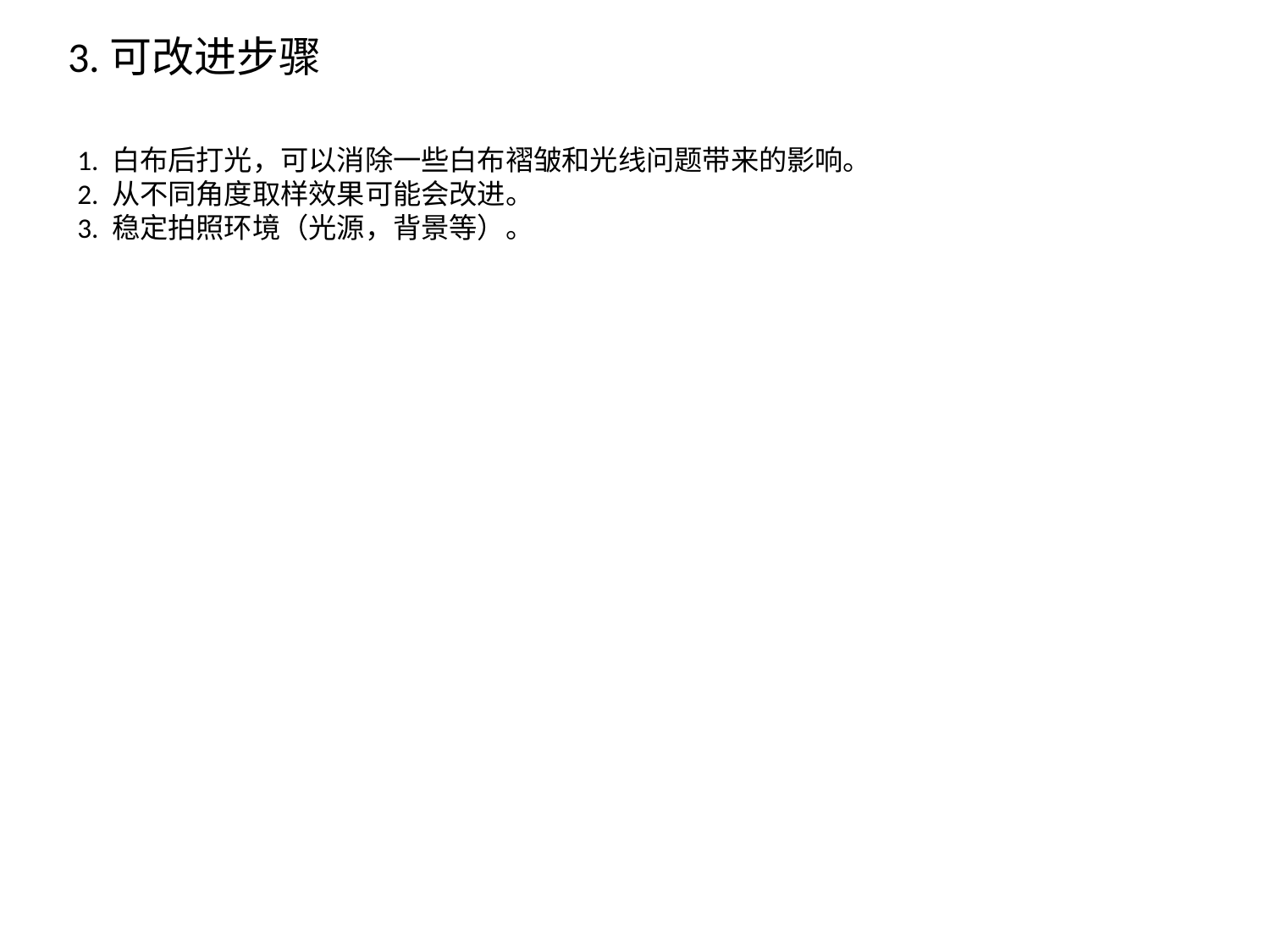

# 3.可改进步骤
1. 白布后打光，可以消除一些白布褶皱和光线问题带来的影响。2. 从不同角度取样效果可能会改进。3. 稳定拍照环境（光源，背景等）。